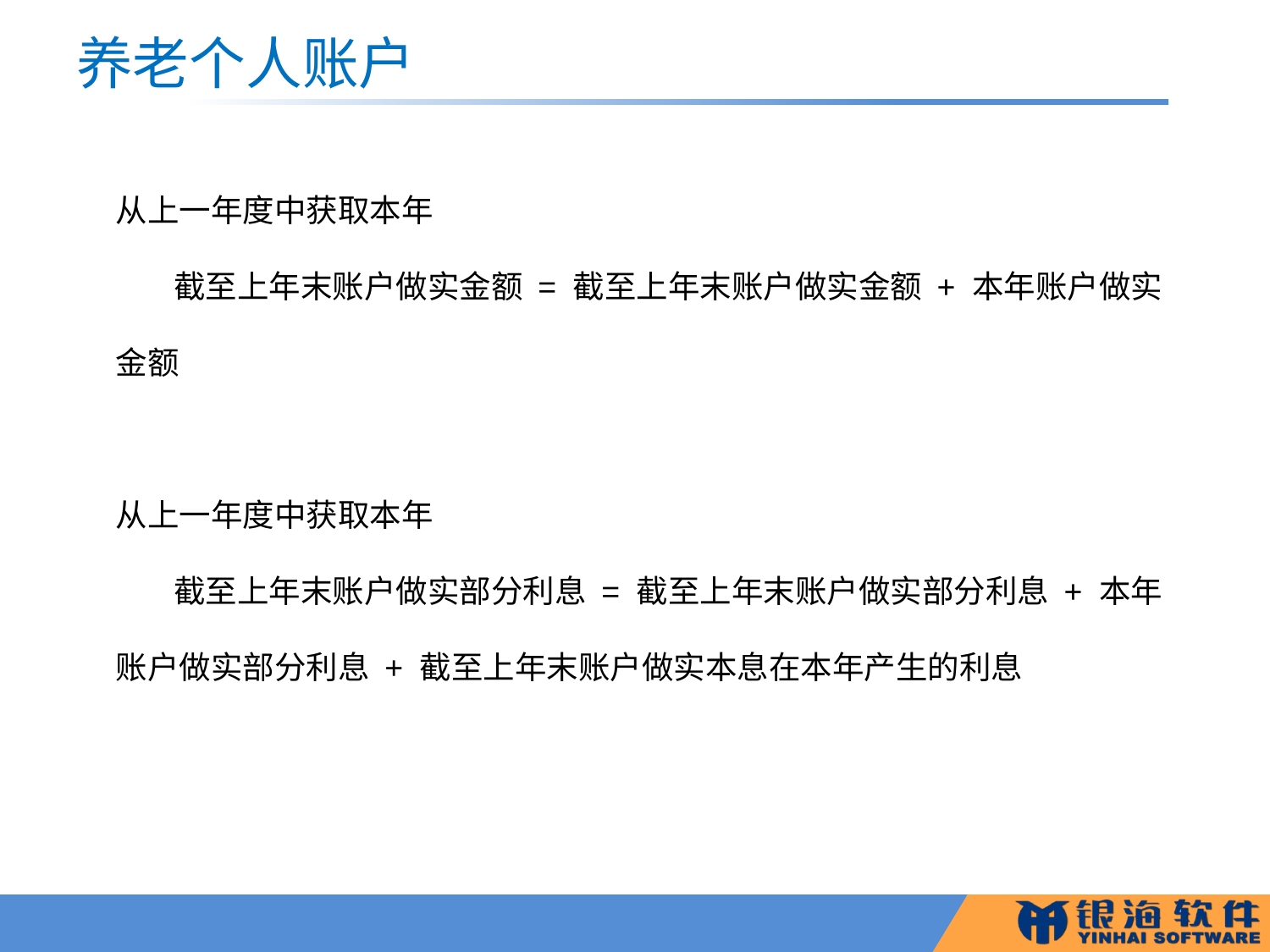

# 养老个人账户
从上一年度中获取本年
       截至上年末账户做实金额 = 截至上年末账户做实金额 + 本年账户做实金额

从上一年度中获取本年
       截至上年末账户做实部分利息 = 截至上年末账户做实部分利息 + 本年账户做实部分利息 + 截至上年末账户做实本息在本年产生的利息